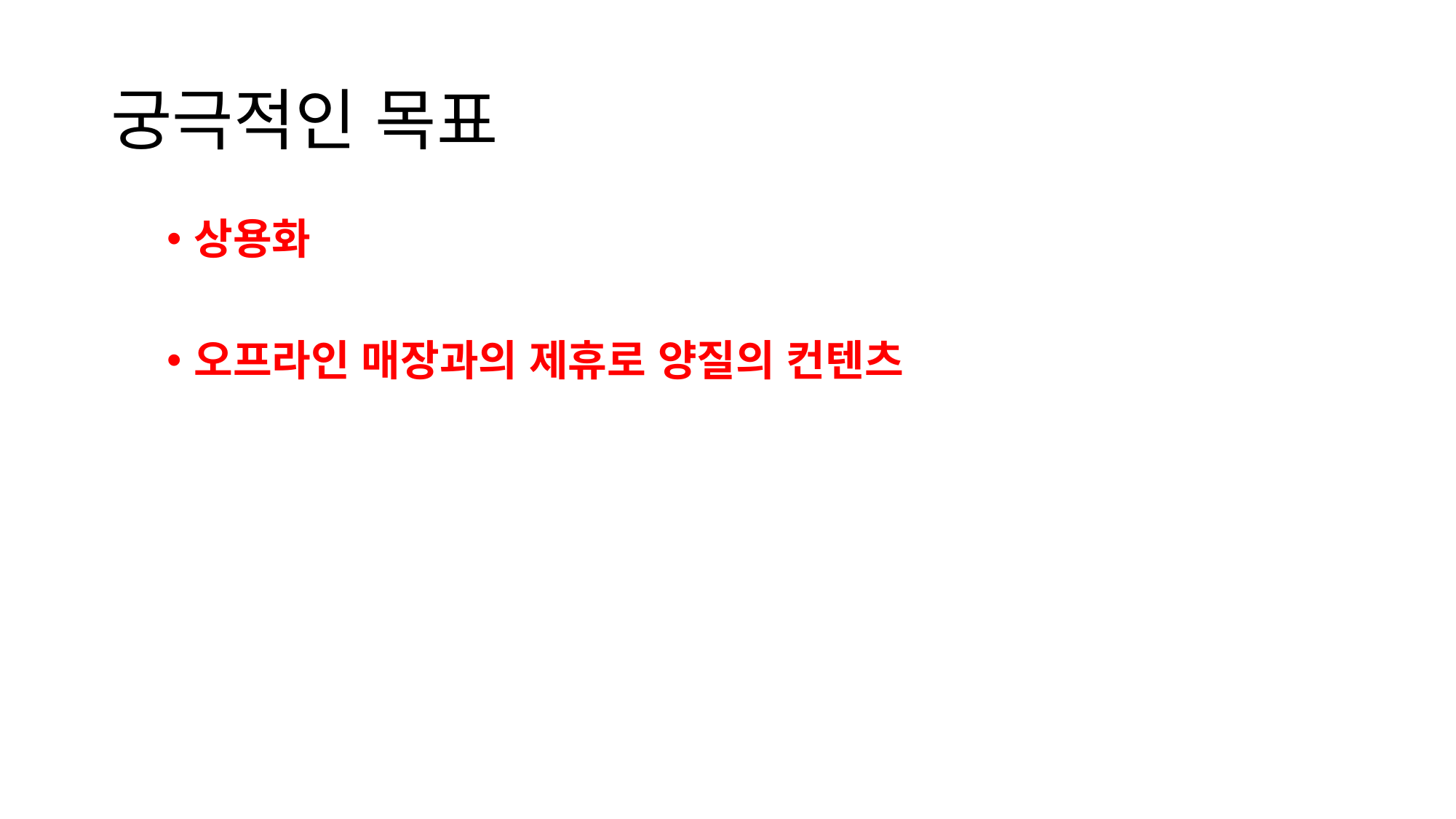

# 궁극적인 목표
상용화

오프라인 매장과의 제휴로 양질의 컨텐츠